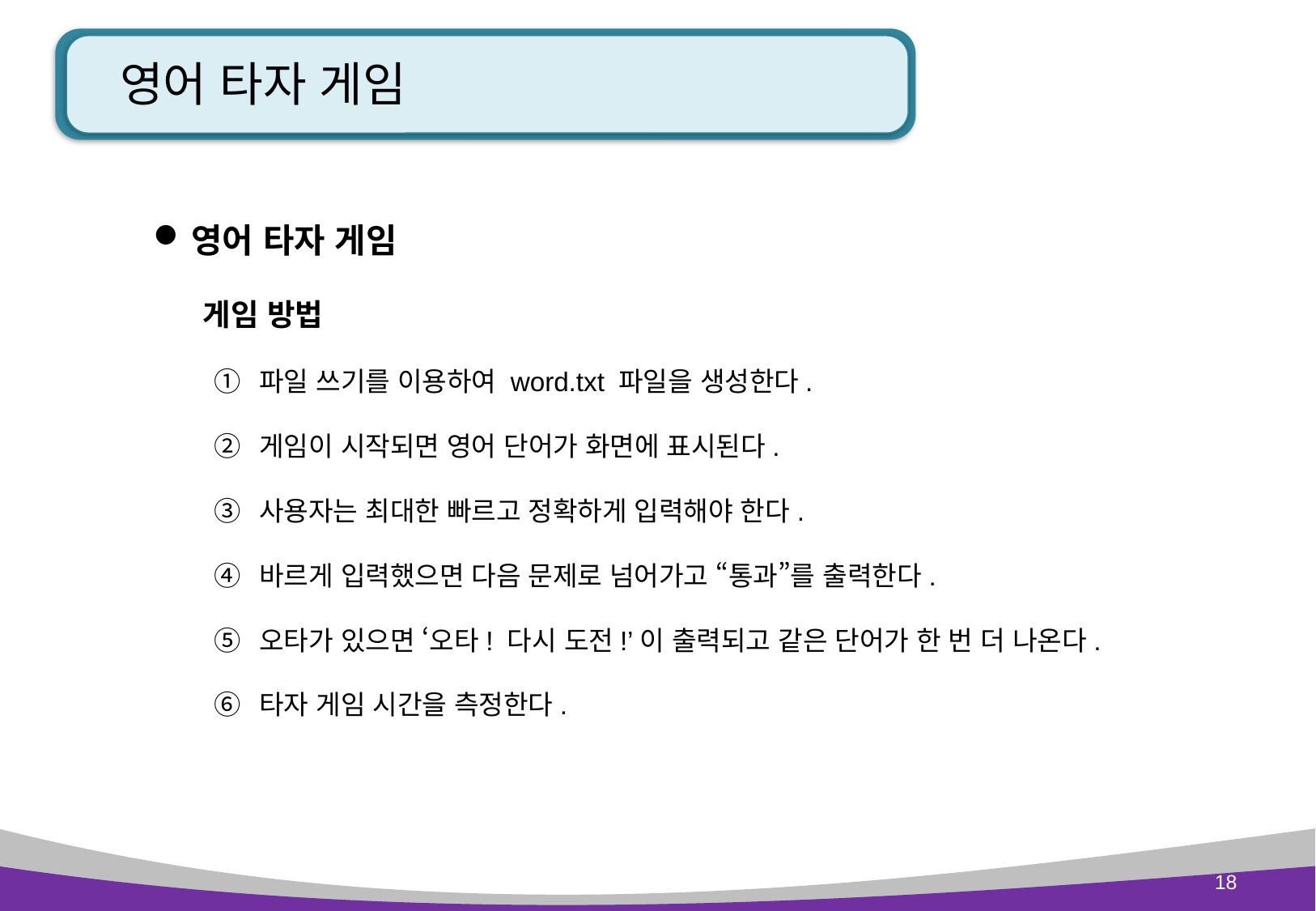

# 영어 타자 게임
영어 타자 게임
     게임 방법
파일 쓰기를 이용하여 word.txt 파일을 생성한다.
게임이 시작되면 영어 단어가 화면에 표시된다.
사용자는 최대한 빠르고 정확하게 입력해야 한다.
바르게 입력했으면 다음 문제로 넘어가고 “통과”를 출력한다.
오타가 있으면 ‘오타! 다시 도전!’이 출력되고 같은 단어가 한 번 더 나온다.
타자 게임 시간을 측정한다.
18